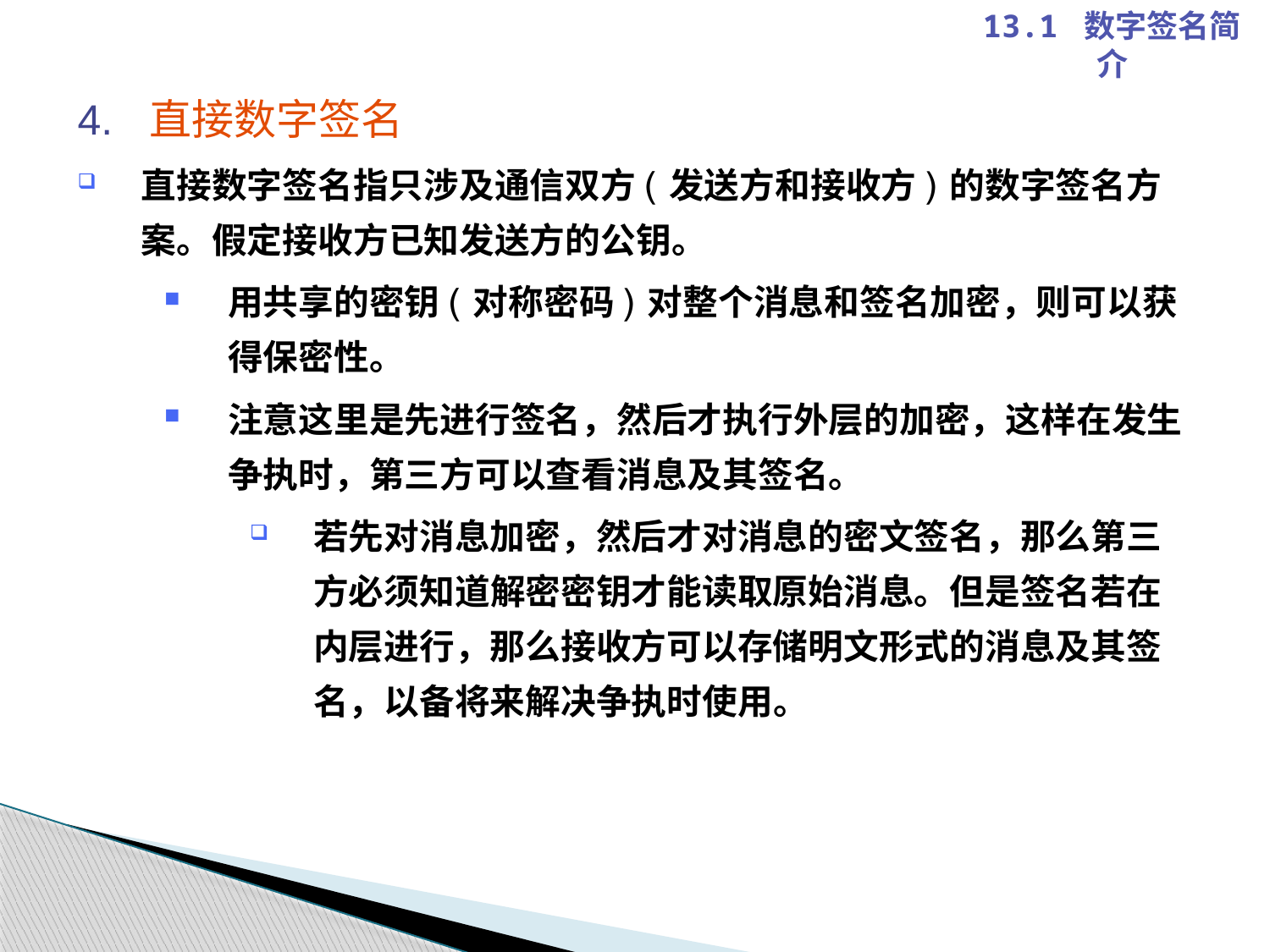

13.1 数字签名简介
直接数字签名
直接数字签名指只涉及通信双方(发送方和接收方)的数字签名方案。假定接收方已知发送方的公钥。
用共享的密钥(对称密码)对整个消息和签名加密，则可以获得保密性。
注意这里是先进行签名，然后才执行外层的加密，这样在发生争执时，第三方可以查看消息及其签名。
若先对消息加密，然后才对消息的密文签名，那么第三方必须知道解密密钥才能读取原始消息。但是签名若在内层进行，那么接收方可以存储明文形式的消息及其签名，以备将来解决争执时使用。